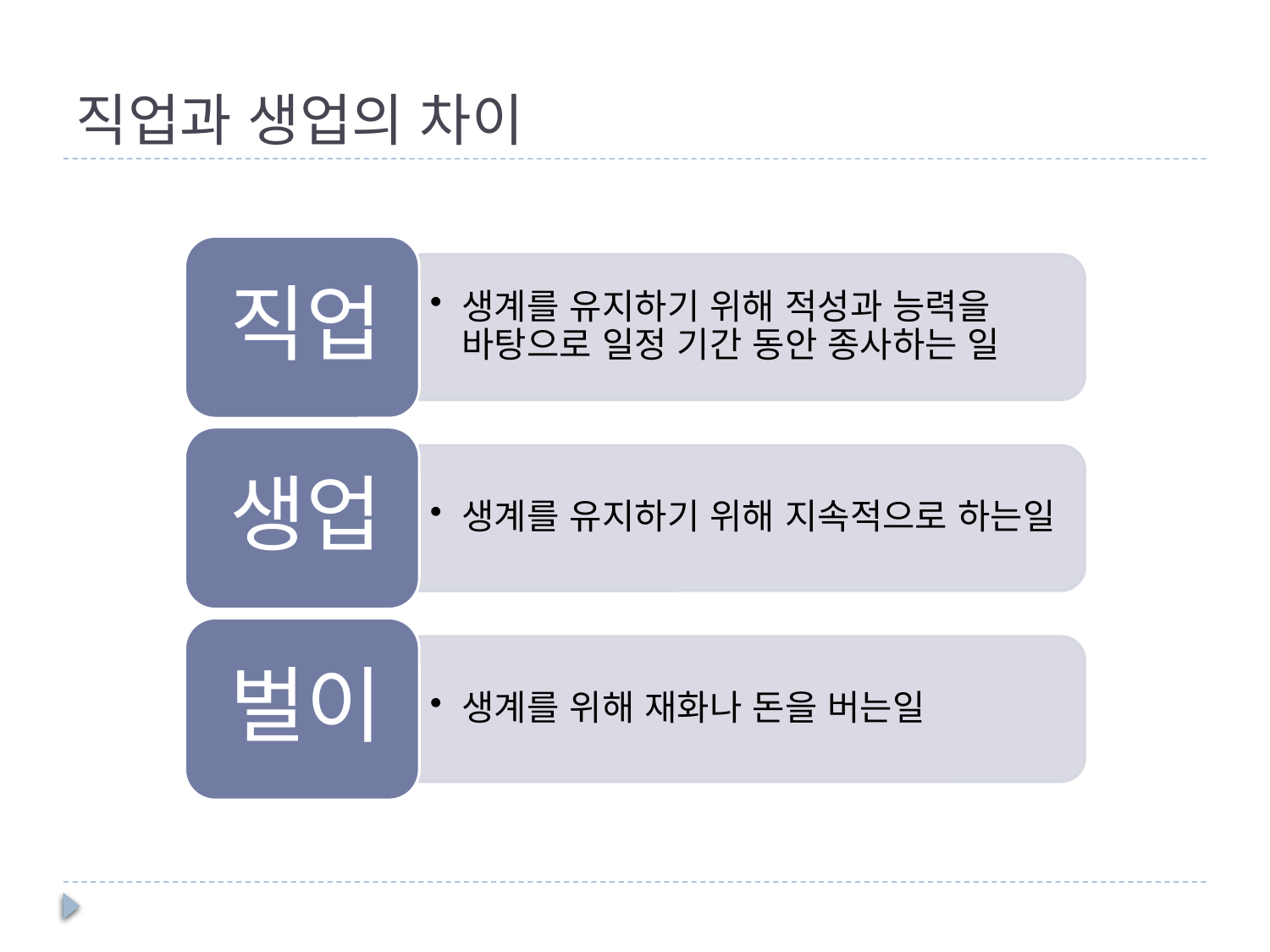

# 직업과 생업의 차이
생계를 유지하기 위해 적성과 능력을 바탕으로 일정 기간 동안 종사하는 일
직업
생계를 유지하기 위해 지속적으로 하는일
생업
생계를 위해 재화나 돈을 버는일
벌이